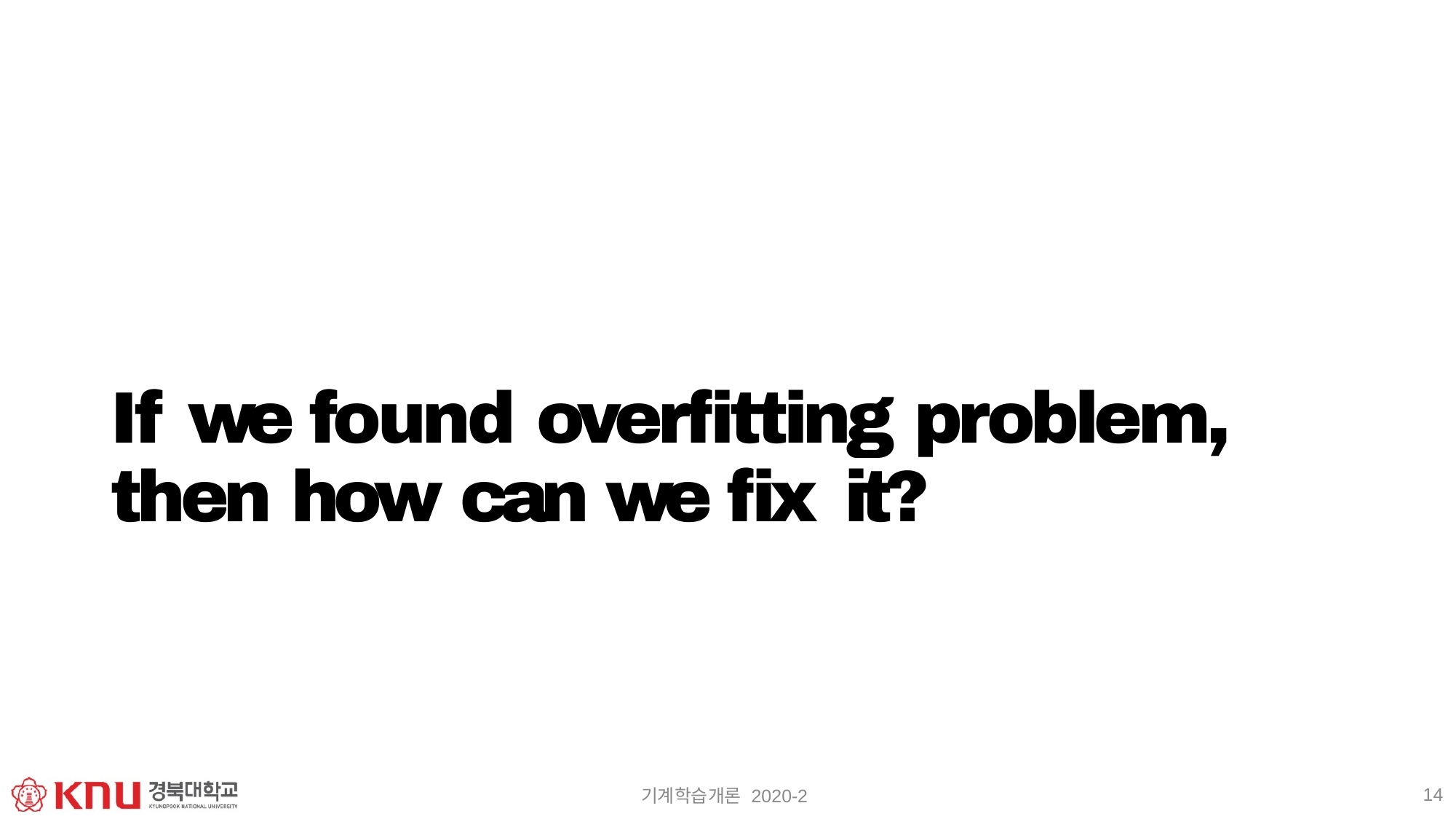

# If we found overfitting problem,  then how can we fix it?
14
기계학습개론 2020-2